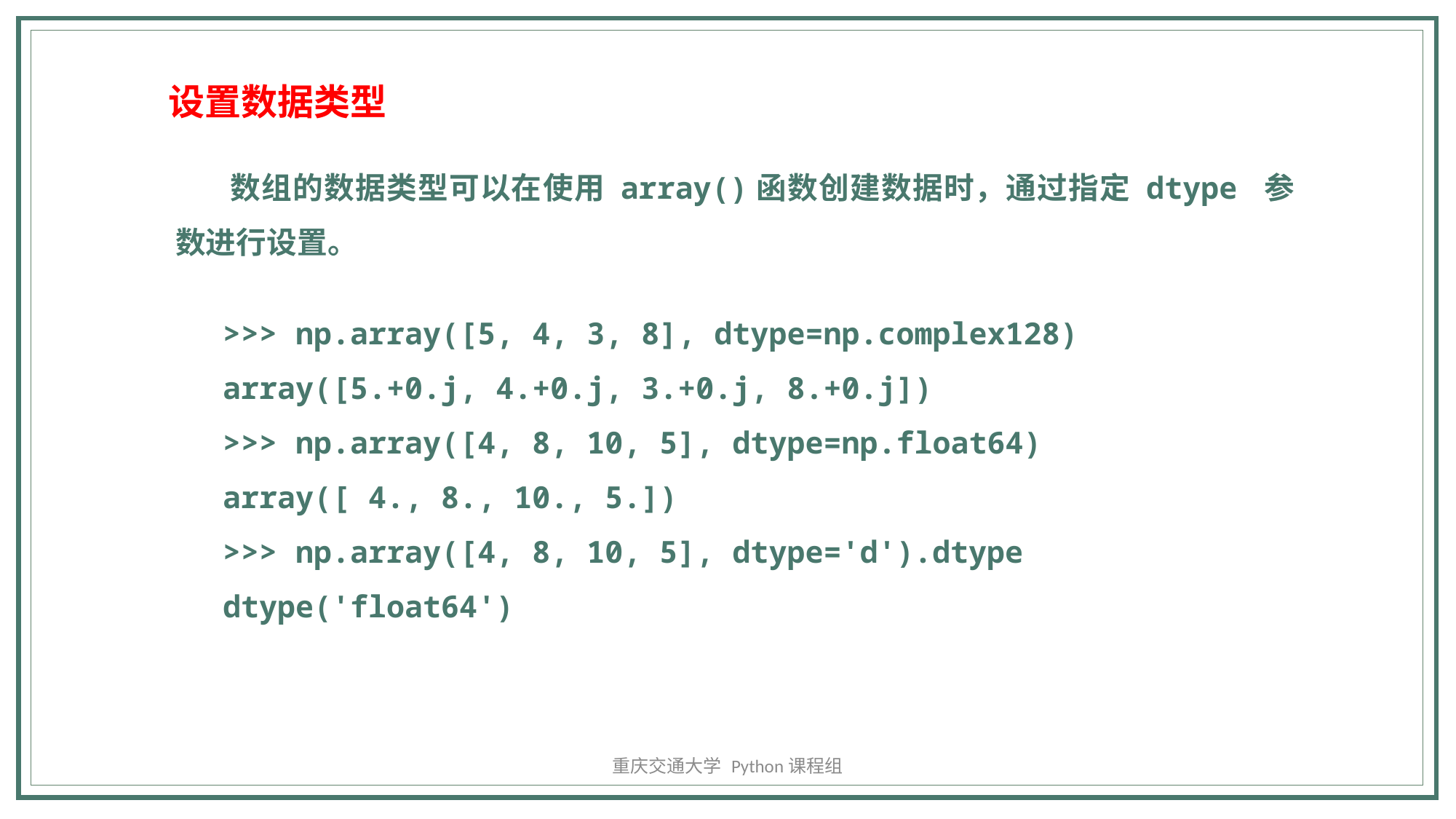

设置数据类型
数组的数据类型可以在使用 array()函数创建数据时，通过指定 dtype 参数进行设置。
>>> np.array([5, 4, 3, 8], dtype=np.complex128)
array([5.+0.j, 4.+0.j, 3.+0.j, 8.+0.j])
>>> np.array([4, 8, 10, 5], dtype=np.float64)
array([ 4., 8., 10., 5.])
>>> np.array([4, 8, 10, 5], dtype='d').dtype
dtype('float64')
重庆交通大学 Python课程组